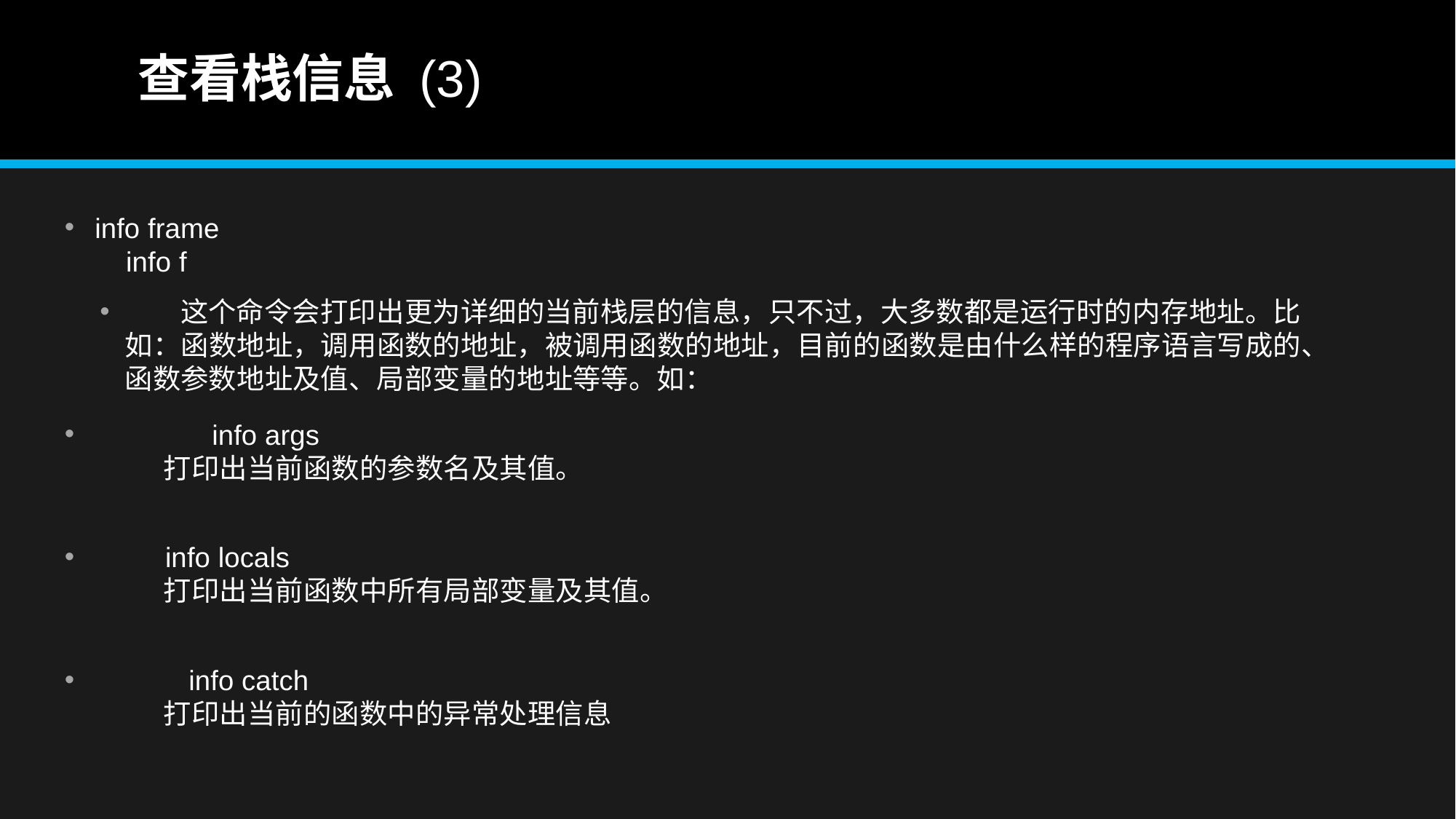

# 查看栈信息 (3)
info frame
    info f
        这个命令会打印出更为详细的当前栈层的信息，只不过，大多数都是运行时的内存地址。比如：函数地址，调用函数的地址，被调用函数的地址，目前的函数是由什么样的程序语言写成的、函数参数地址及值、局部变量的地址等等。如：
               info args
        打印出当前函数的参数名及其值。
         info locals
        打印出当前函数中所有局部变量及其值。
            info catch
        打印出当前的函数中的异常处理信息